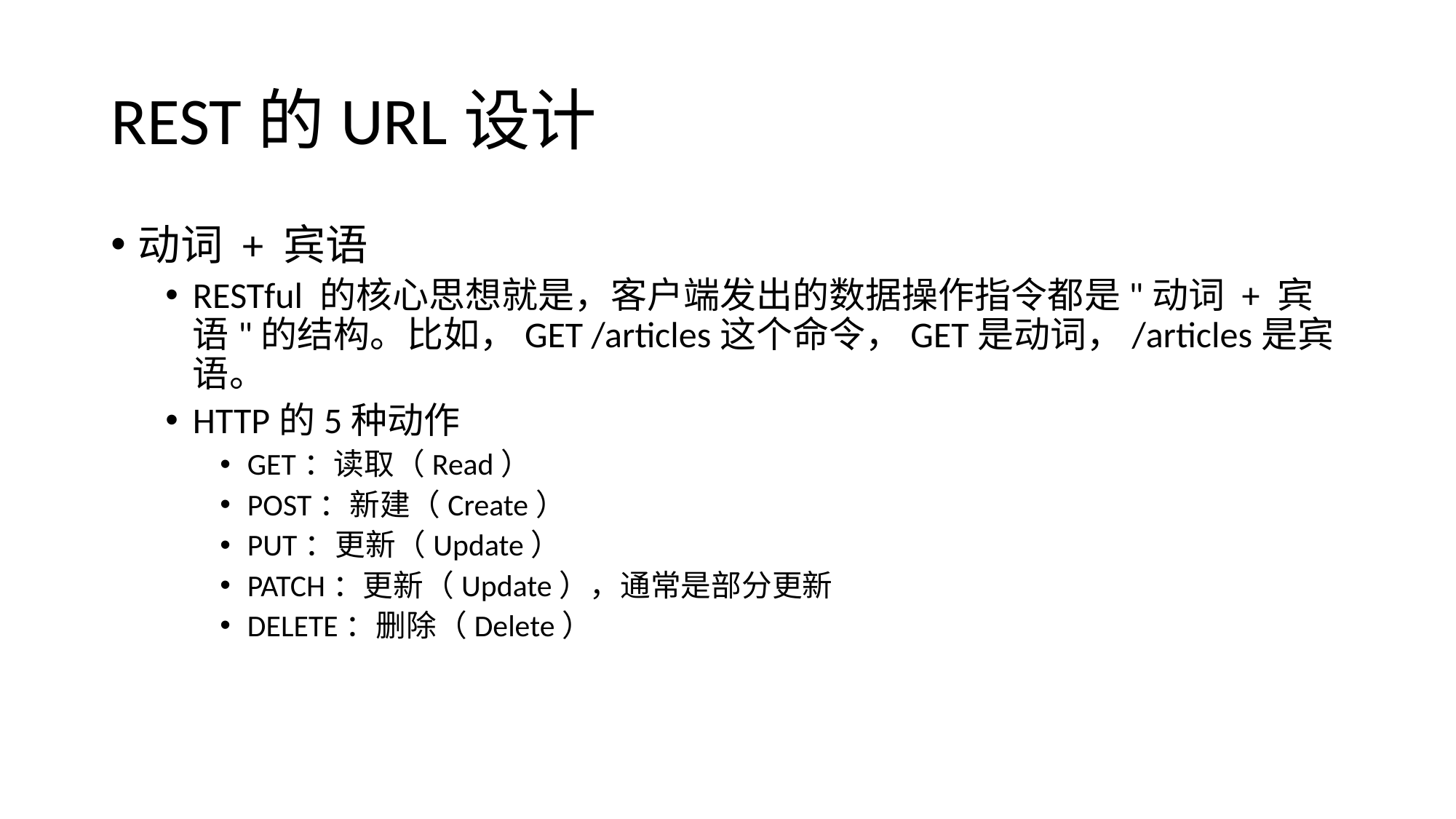

# REST的URL设计
动词 + 宾语
RESTful 的核心思想就是，客户端发出的数据操作指令都是"动词 + 宾语"的结构。比如，GET /articles这个命令，GET是动词，/articles是宾语。
HTTP的5种动作
GET：读取（Read）
POST：新建（Create）
PUT：更新（Update）
PATCH：更新（Update），通常是部分更新
DELETE：删除（Delete）